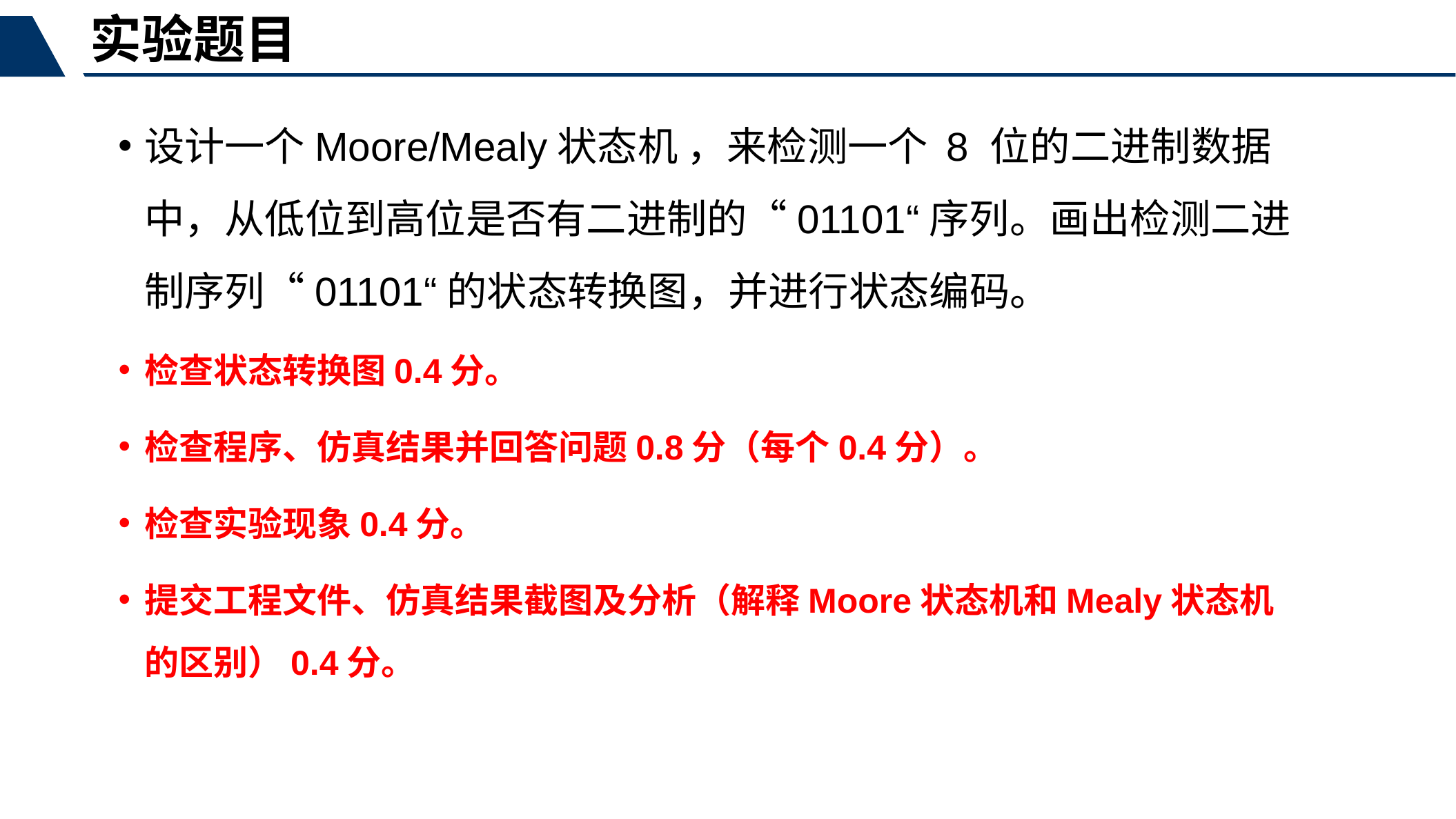

实验题目

设计一个Moore/Mealy状态机 ，来检测一个 8 位的二进制数据中，从低位到高位是否有二进制的“01101“序列。画出检测二进制序列“01101“的状态转换图，并进行状态编码。
检查状态转换图0.4分。
检查程序、仿真结果并回答问题0.8分（每个0.4分）。
检查实验现象0.4分。
提交工程文件、仿真结果截图及分析（解释Moore状态机和Mealy状态机的区别）0.4分。